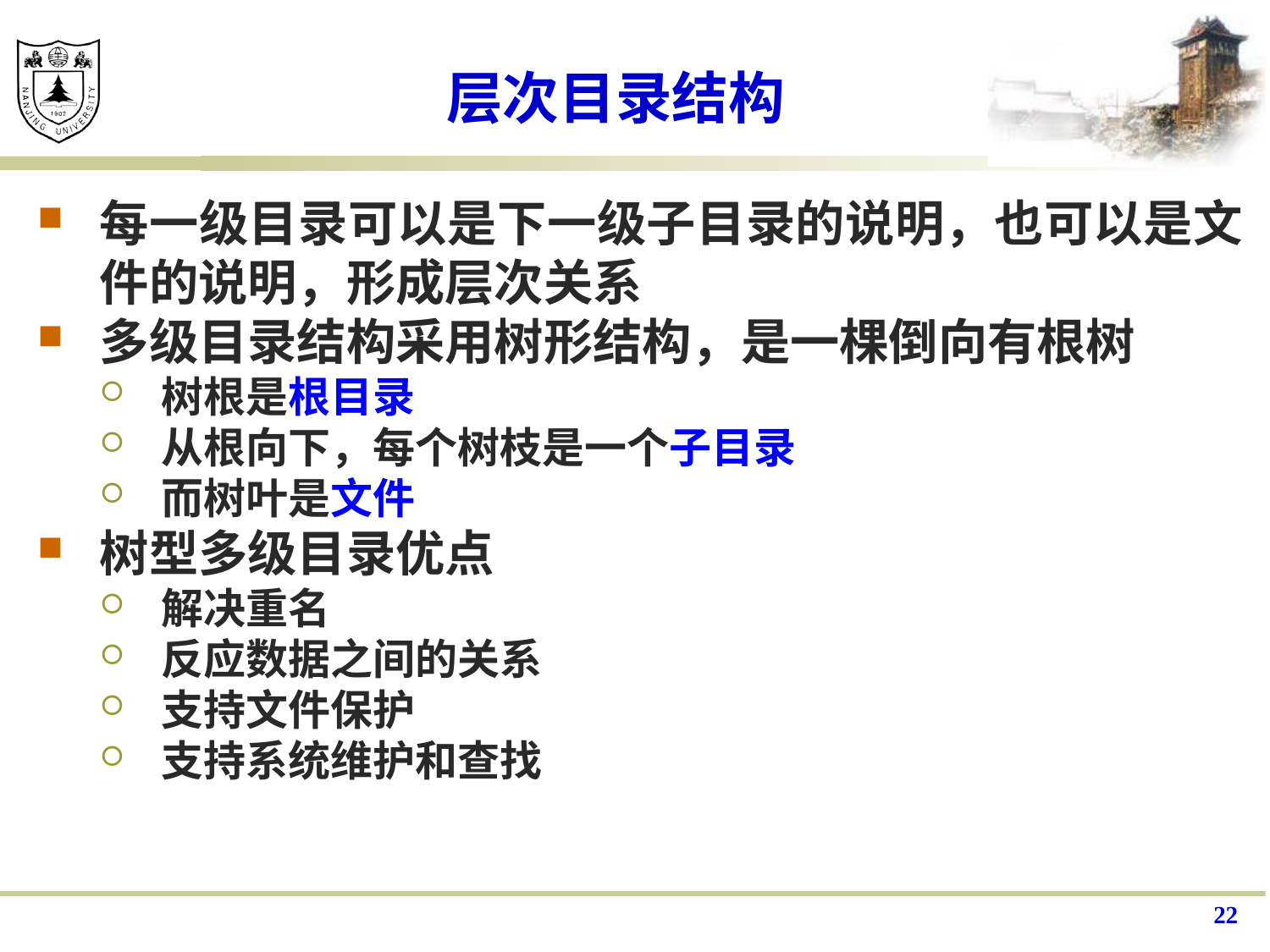

# 层次目录结构
每一级目录可以是下一级子目录的说明，也可以是文件的说明，形成层次关系
多级目录结构采用树形结构，是一棵倒向有根树
树根是根目录
从根向下，每个树枝是一个子目录
而树叶是文件
树型多级目录优点
解决重名
反应数据之间的关系
支持文件保护
支持系统维护和查找

22